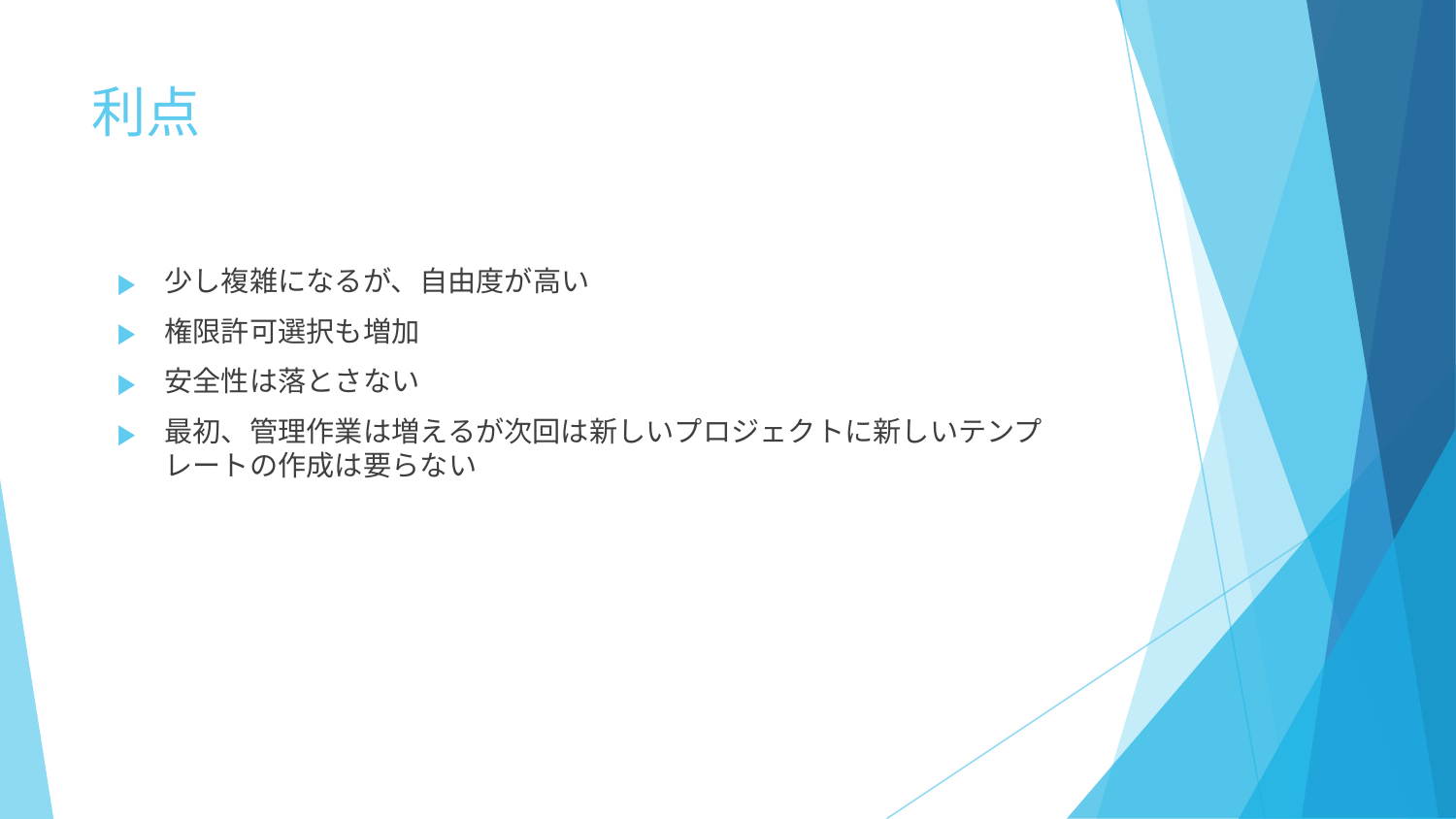

# 利点
少し複雑になるが、自由度が高い
権限許可選択も増加
安全性は落とさない
最初、管理作業は増えるが次回は新しいプロジェクトに新しいテンプレートの作成は要らない